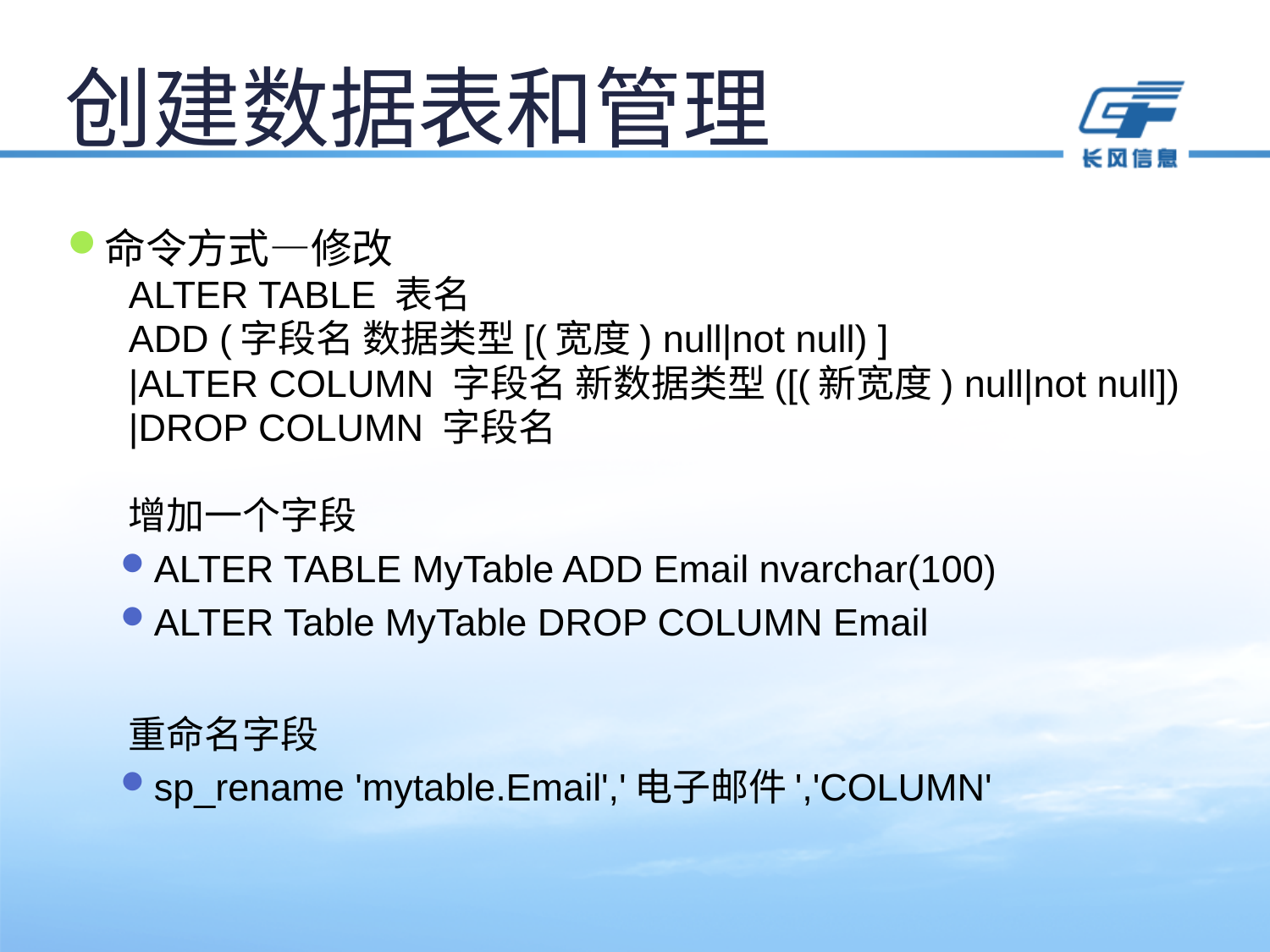

# 创建数据表和管理
命令方式—修改
ALTER TABLE 表名
ADD (字段名 数据类型[(宽度) null|not null) ]
|ALTER COLUMN 字段名 新数据类型([(新宽度) null|not null])
|DROP COLUMN 字段名

增加一个字段
ALTER TABLE MyTable ADD Email nvarchar(100)
ALTER Table MyTable DROP COLUMN Email

重命名字段
sp_rename 'mytable.Email','电子邮件','COLUMN'